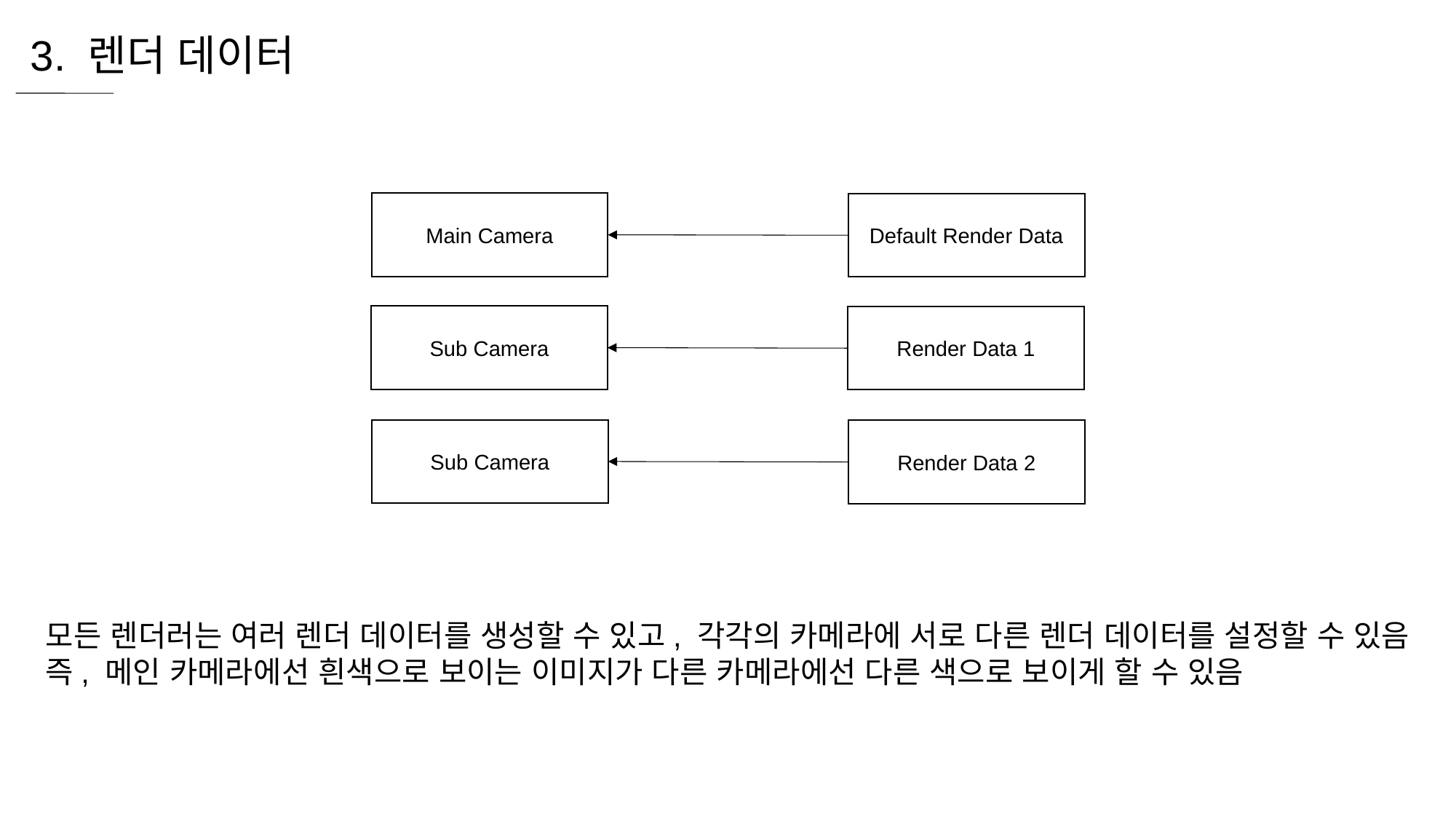

3. 렌더 데이터
Main Camera
Default Render Data
Sub Camera
Render Data 1
Sub Camera
Render Data 2
모든 렌더러는 여러 렌더 데이터를 생성할 수 있고, 각각의 카메라에 서로 다른 렌더 데이터를 설정할 수 있음
즉, 메인 카메라에선 흰색으로 보이는 이미지가 다른 카메라에선 다른 색으로 보이게 할 수 있음